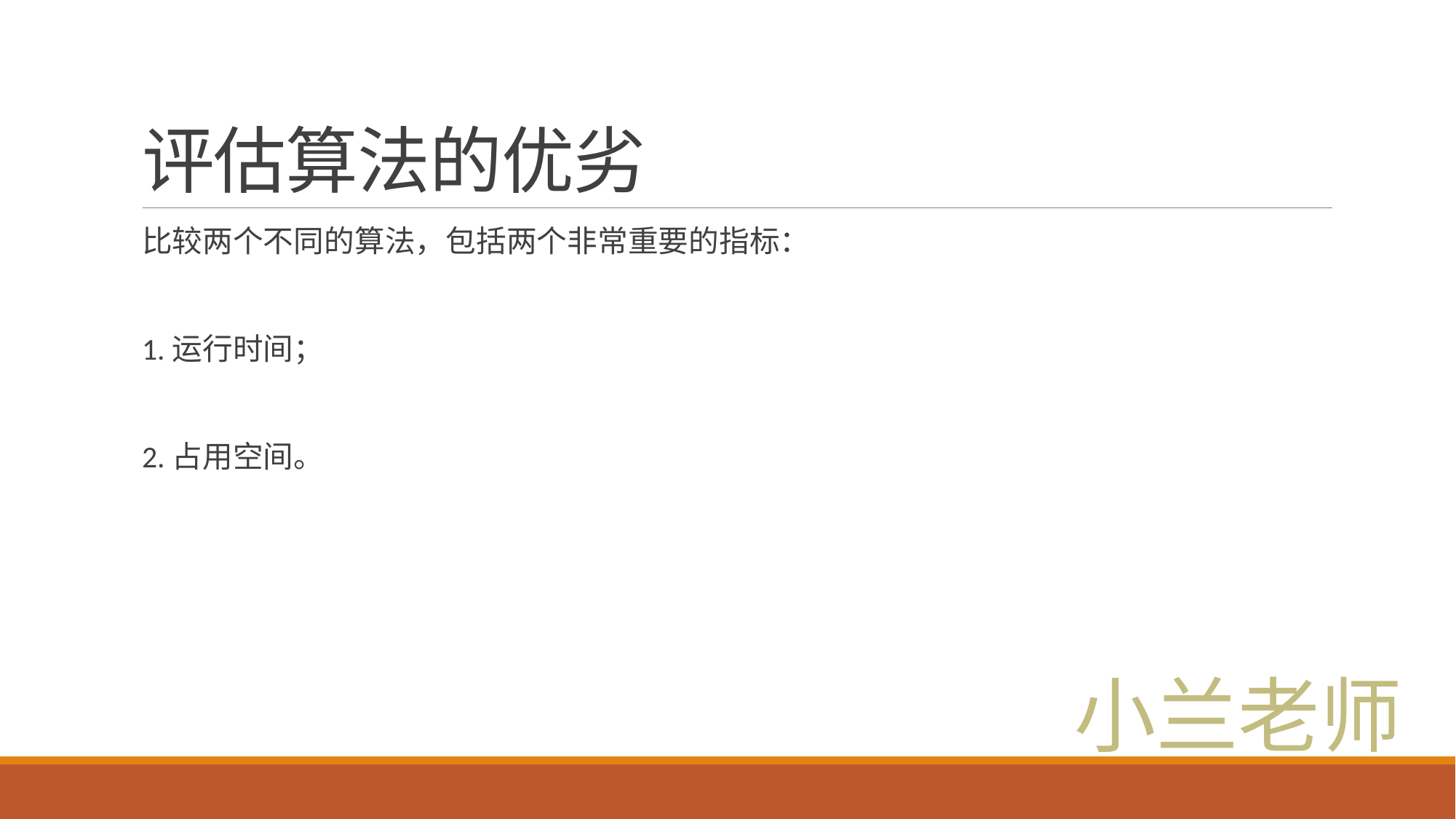

# 评估算法的优劣
比较两个不同的算法，包括两个非常重要的指标：

1.运行时间；

2.占用空间。